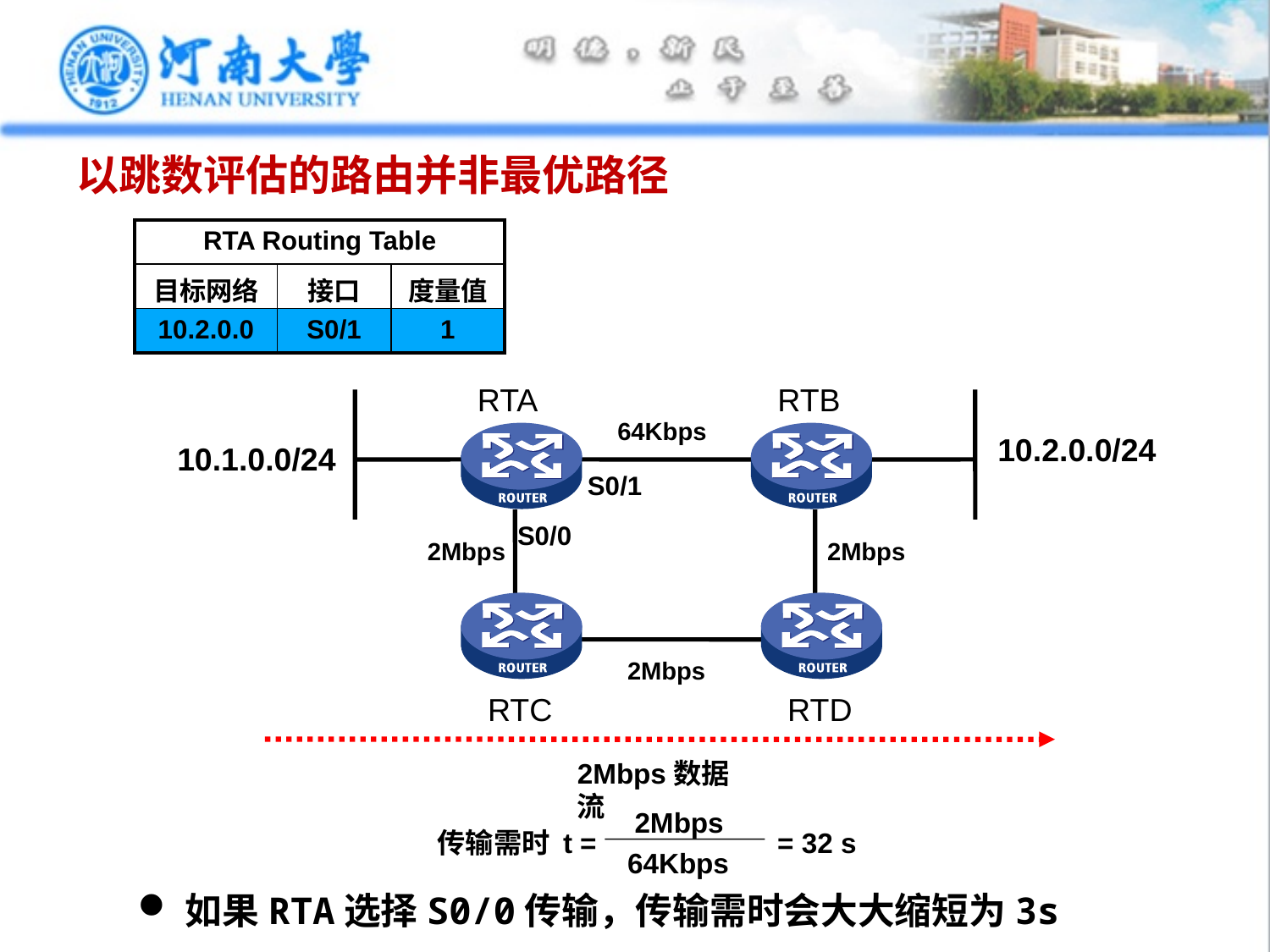

# 以跳数评估的路由并非最优路径
| RTA Routing Table |  |  |
| --- | --- | --- |
| 目标网络 | 接口 | 度量值 |
| 10.2.0.0 | S0/1 | 1 |
RTA
RTB

64Kbps

10.2.0.0/24
10.1.0.0/24

S0/1

S0/0
2Mbps
2Mbps

2Mbps
RTC
RTD

2Mbps数据流
2Mbps
传输需时 t =
= 32 s

64Kbps
如果RTA选择S0/0传输，传输需时会大大缩短为3s